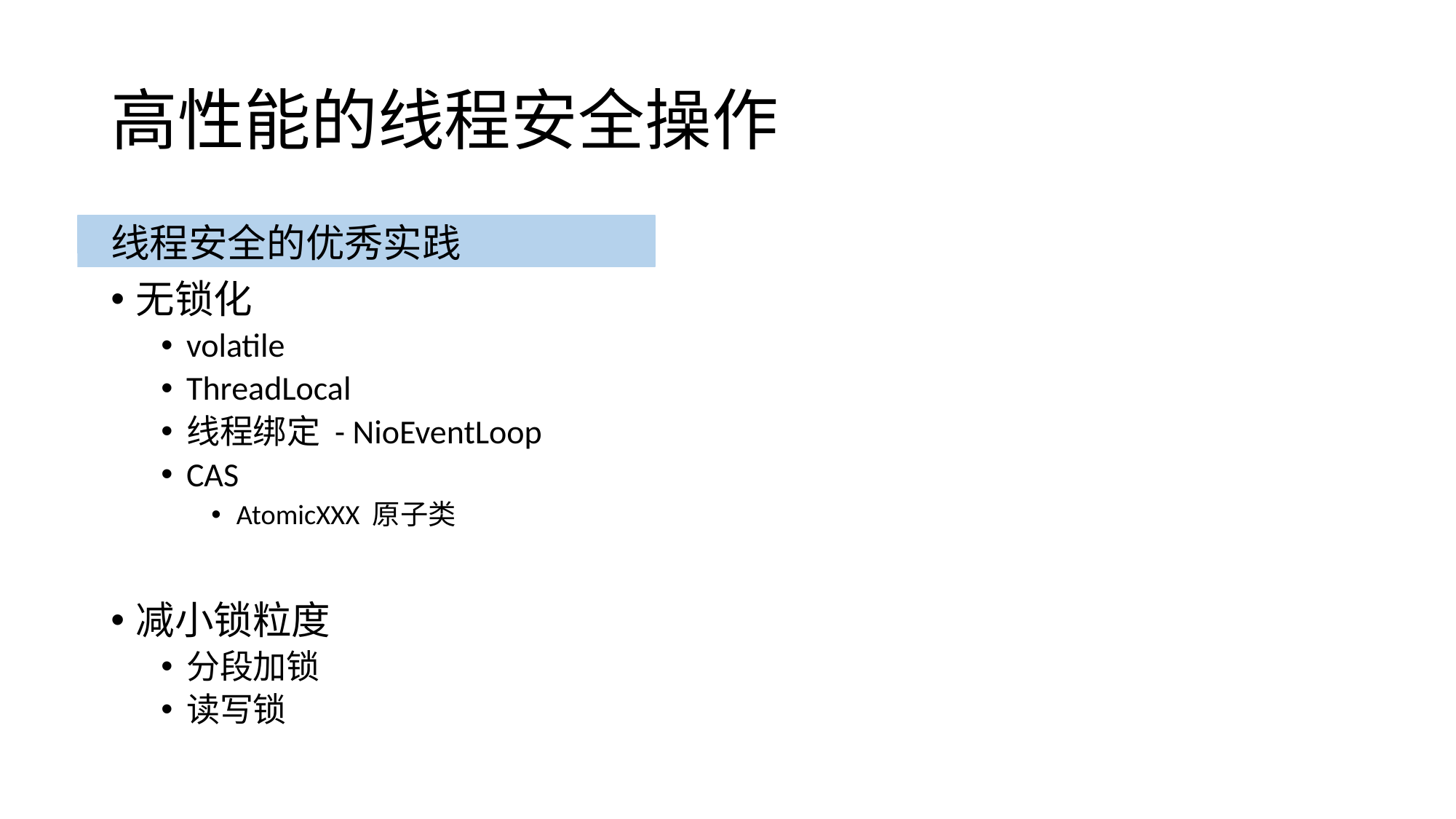

# 高性能的线程安全操作

线程安全的优秀实践
无锁化
volatile
ThreadLocal
线程绑定 - NioEventLoop
CAS
AtomicXXX 原子类

减小锁粒度
分段加锁
读写锁